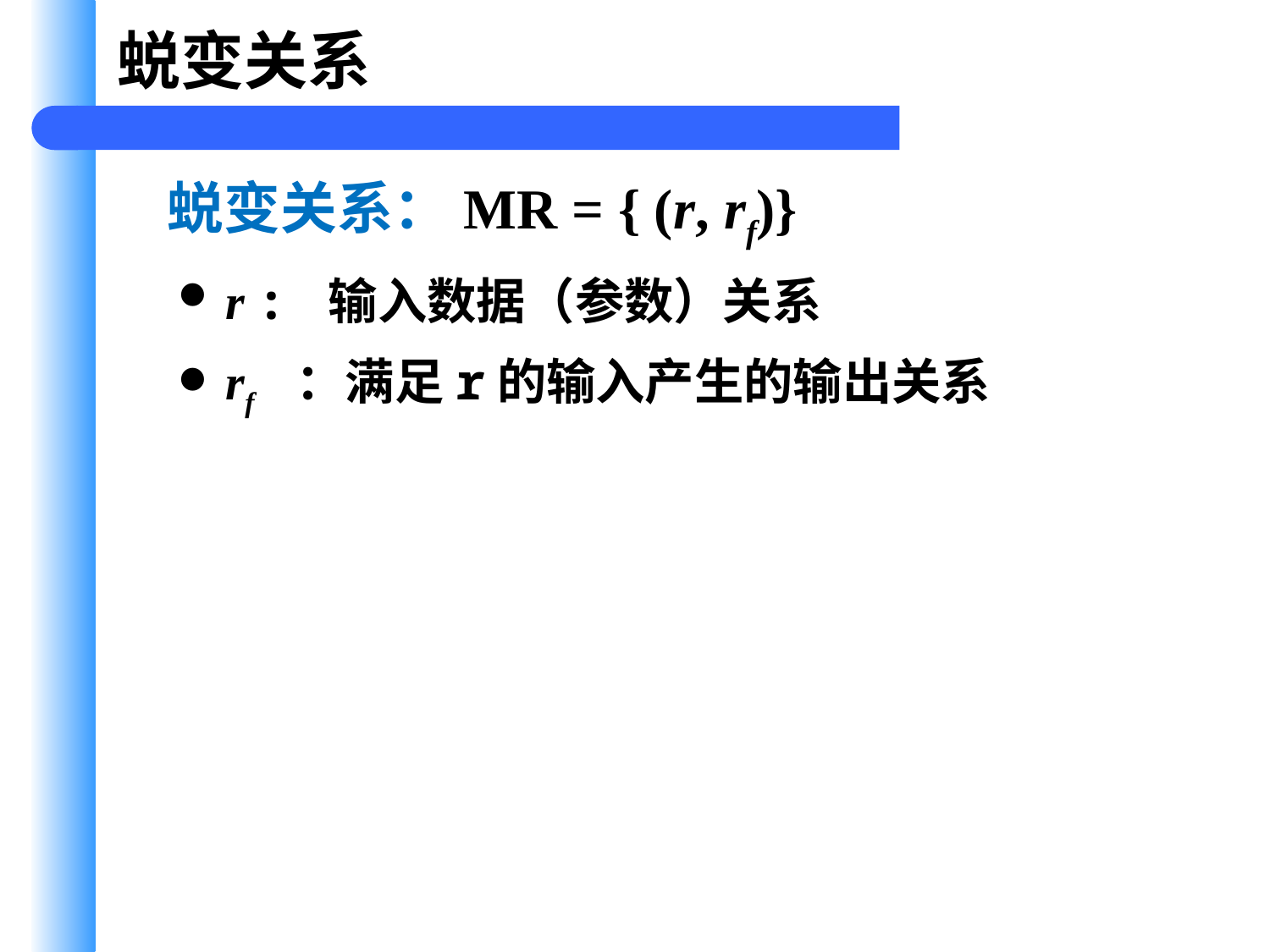

蜕变关系
蜕变关系：MR = { (r, rf)}
r : 输入数据（参数）关系
rf ：满足r的输入产生的输出关系